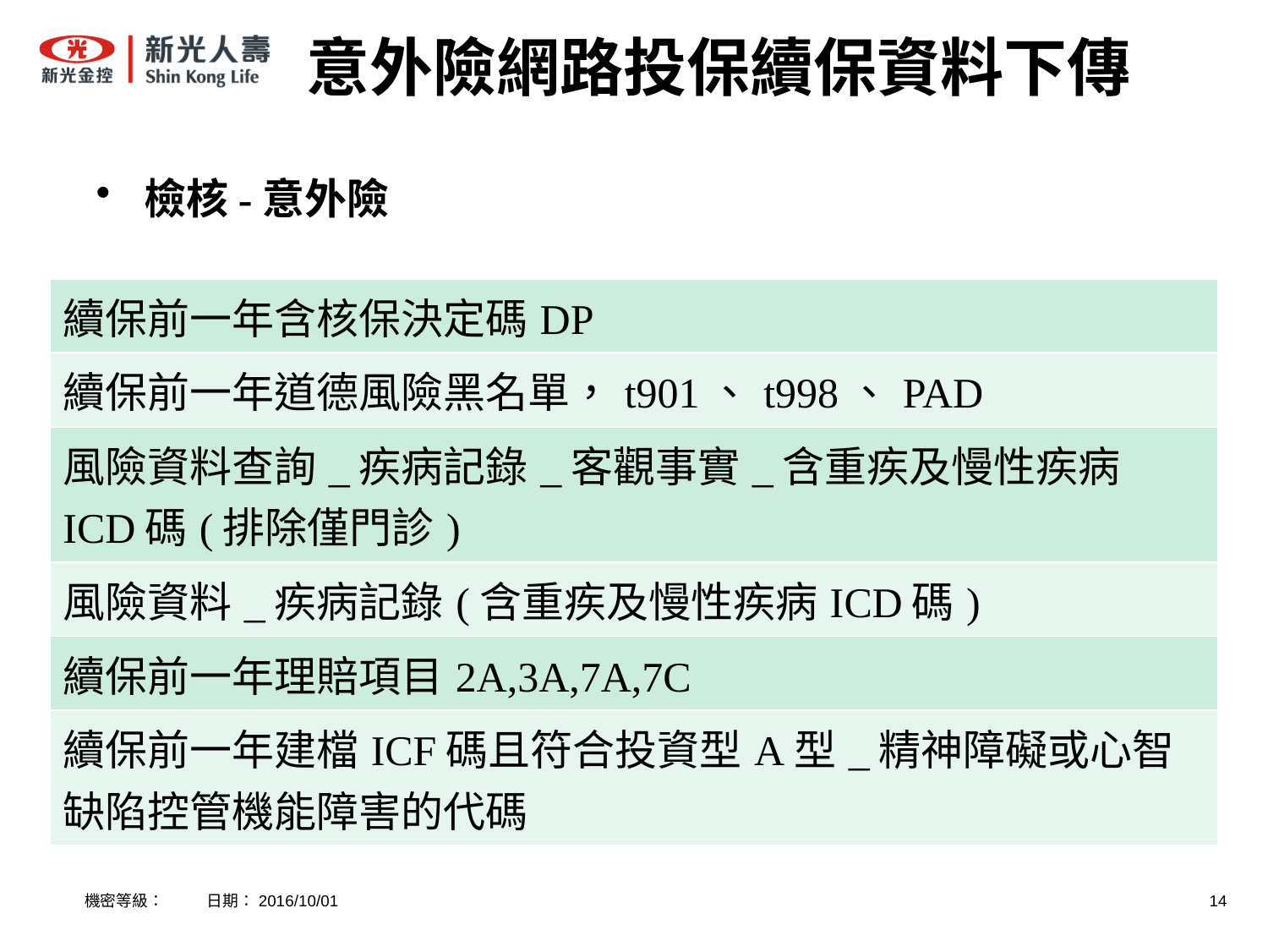

# 意外險網路投保續保資料下傳
檢核-意外險

| 續保前一年含核保決定碼DP​ |
| --- |
| 續保前一年道德風險黑名單，t901、t998、PAD​ |
| 風險資料查詢\_疾病記錄\_客觀事實\_含重疾及慢性疾病ICD碼(排除僅門診)​ |
| 風險資料\_疾病記錄(含重疾及慢性疾病ICD碼)​ |
| 續保前一年理賠項目2A,3A,7A,7C​ |
| 續保前一年建檔ICF碼且符合投資型A型\_精神障礙或心智缺陷控管機能障害的代碼​ |
機密等級：            日期：2016/10/01